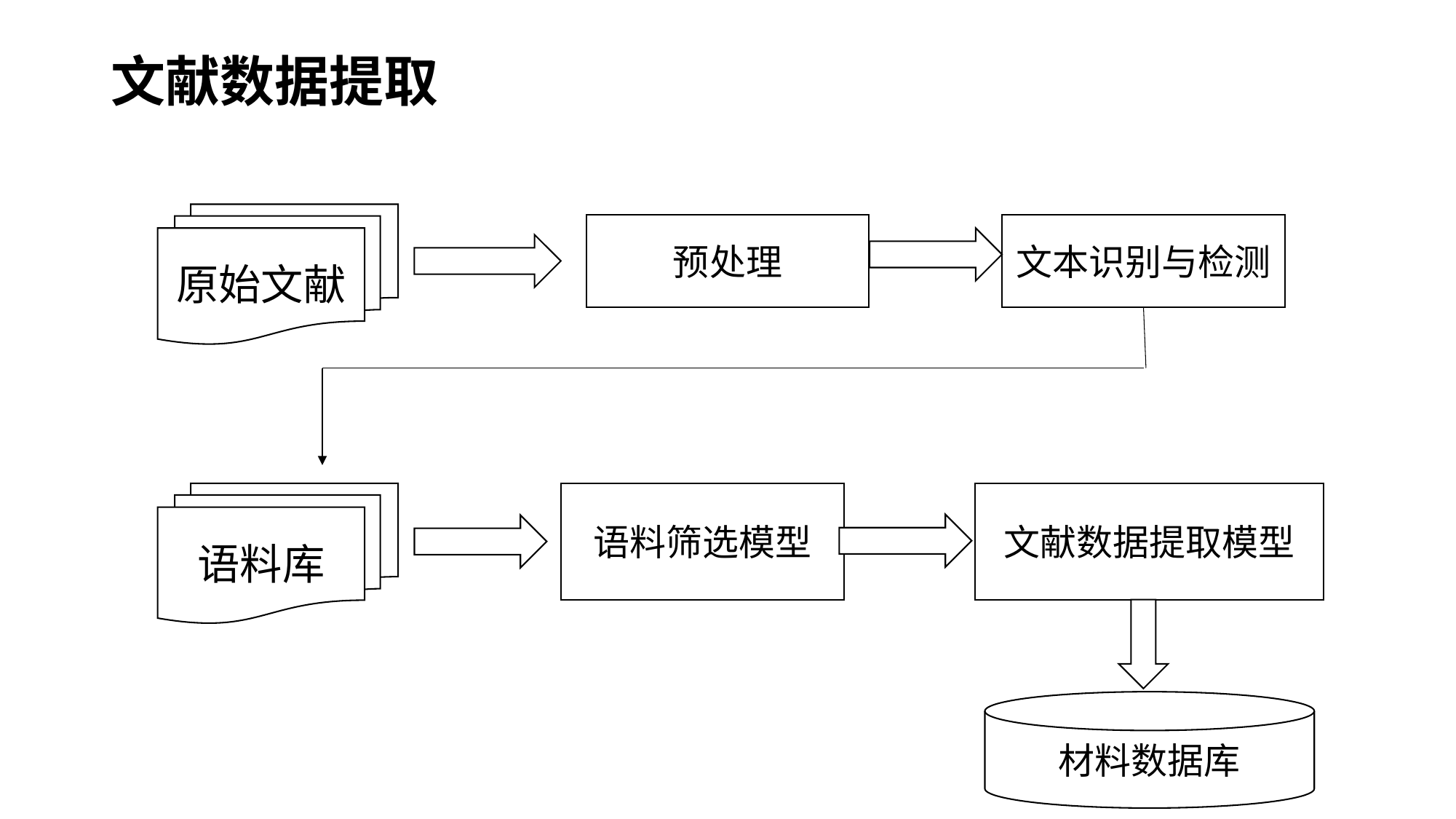

# 文献数据提取
原始文献
预处理
文本识别与检测

语料库
文献数据提取模型
语料筛选模型

材料数据库